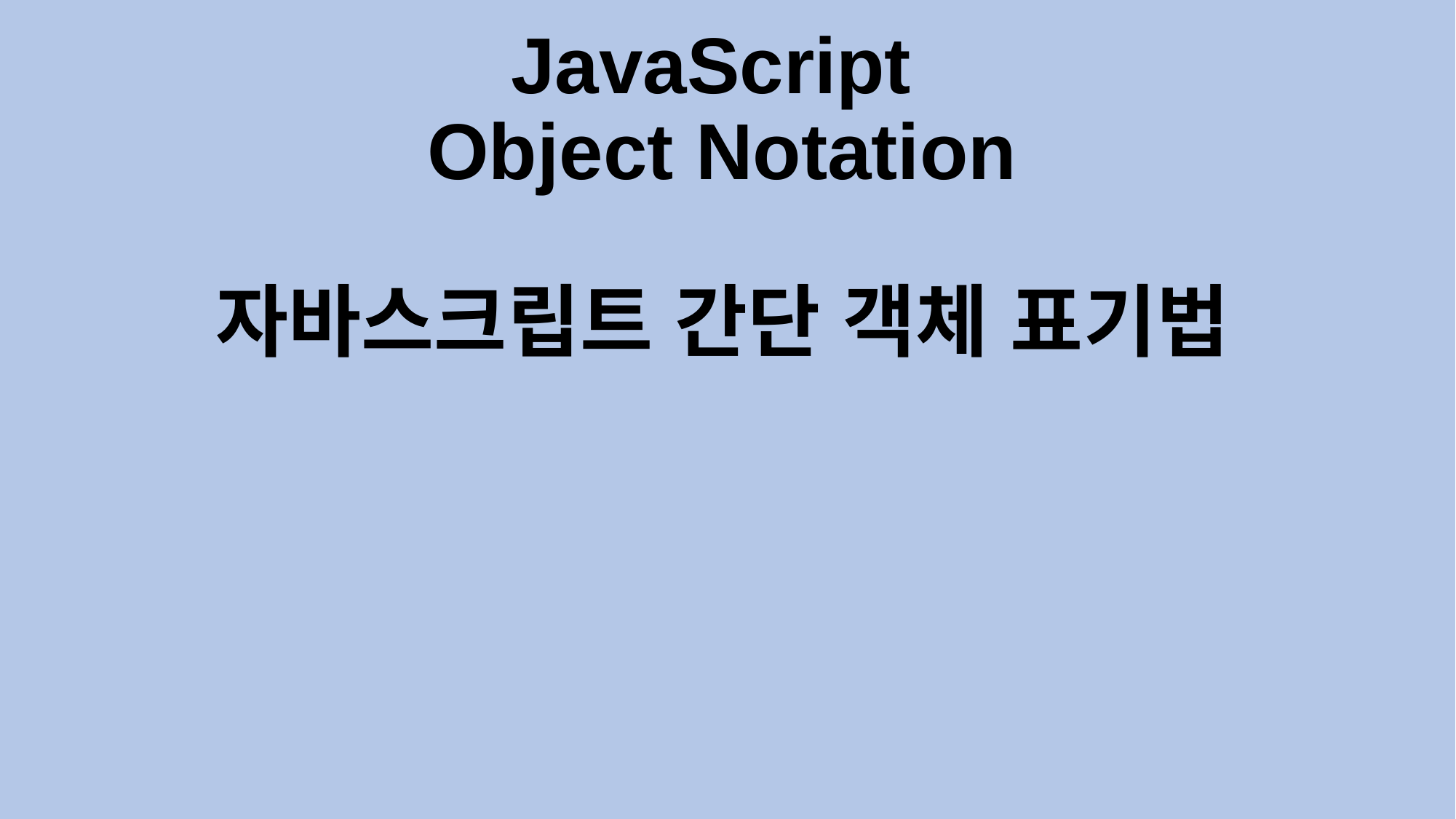

# JavaScript Object Notation 자바스크립트 간단 객체 표기법